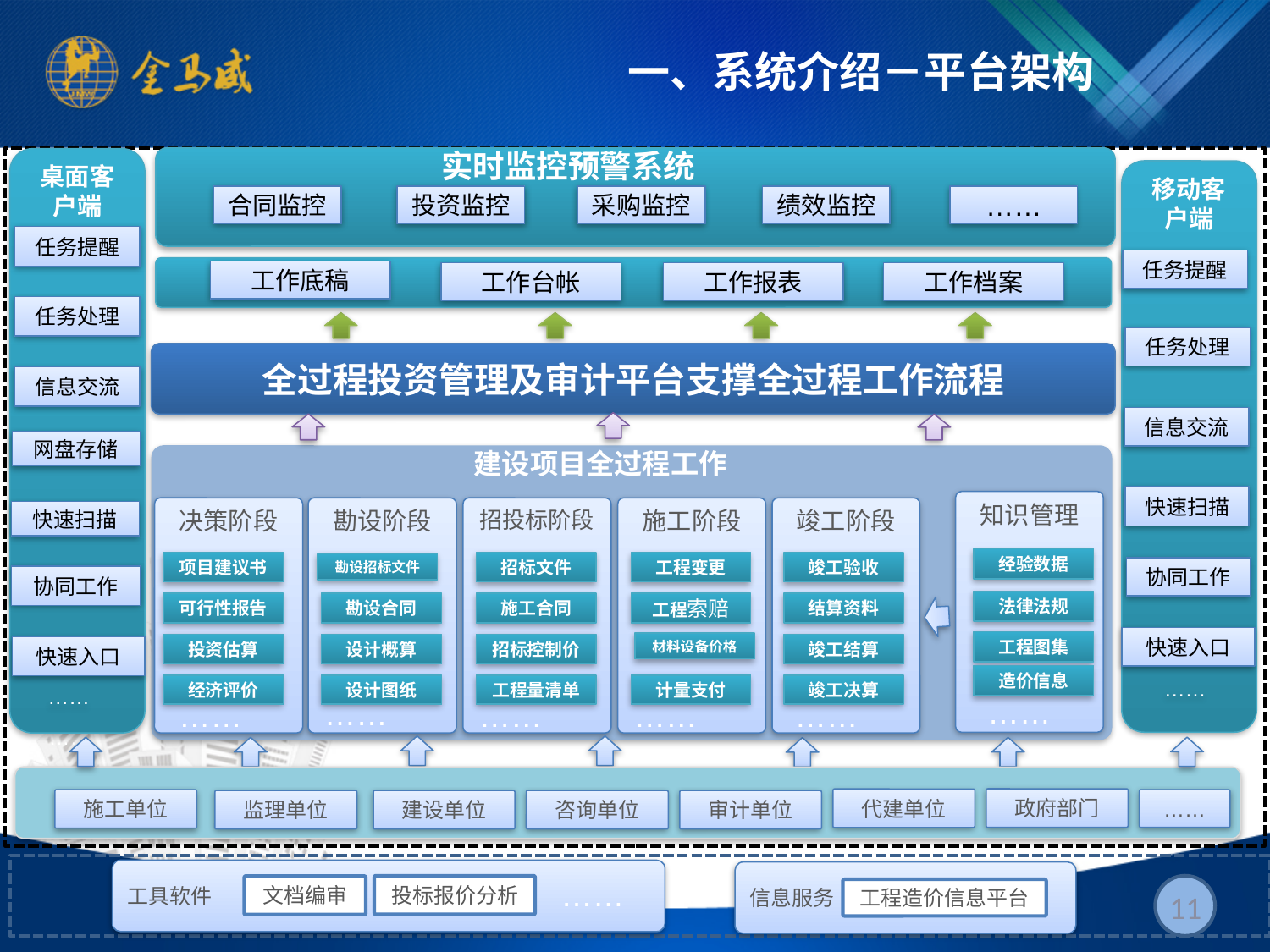

# 一、系统介绍－平台架构
实时监控预警系统

桌面客户端
任务提醒
信息交流
网盘存储
协同工作
快速入口
任务处理
快速扫描
……
移动客户端
任务提醒
信息交流
快速扫描
协同工作
快速入口
……
任务处理
合同监控
采购监控
绩效监控
……
投资监控

工作底稿
工作台帐
工作报表
工作档案

全过程投资管理及审计平台支撑全过程工作流程

建设项目全过程工作

知识管理
经验数据
法律法规

工程图集
造价信息
决策阶段
勘设阶段
招投标阶段
施工阶段
竣工阶段
项目建议书
招标文件
工程变更
竣工验收
勘设招标文件
可行性报告
勘设合同
施工合同
工程索赔
结算资料
材料设备价格
投资估算
设计概算
招标控制价
竣工结算
经济评价
设计图纸
工程量清单
计量支付
竣工决算
……
……
……
……
……
……
……

政府部门
代建单位
施工单位
……
监理单位
建设单位
咨询单位
审计单位

工具软件
信息服务
……
投标报价分析
文档编审
工程造价信息平台
11